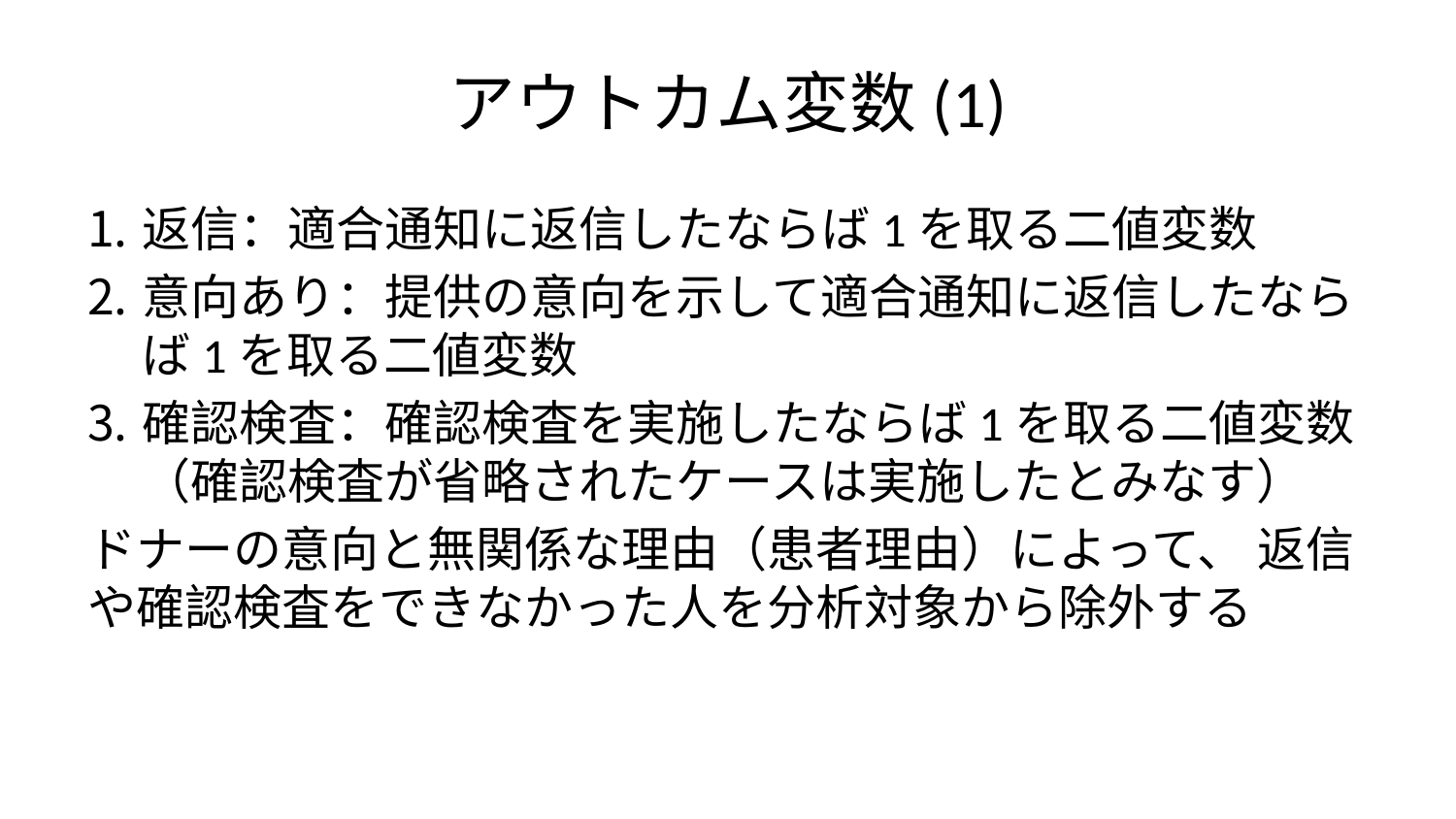

# アウトカム変数(1)
返信：適合通知に返信したならば1を取る二値変数
意向あり：提供の意向を示して適合通知に返信したならば1を取る二値変数
確認検査：確認検査を実施したならば1を取る二値変数 （確認検査が省略されたケースは実施したとみなす）
ドナーの意向と無関係な理由（患者理由）によって、 返信や確認検査をできなかった人を分析対象から除外する